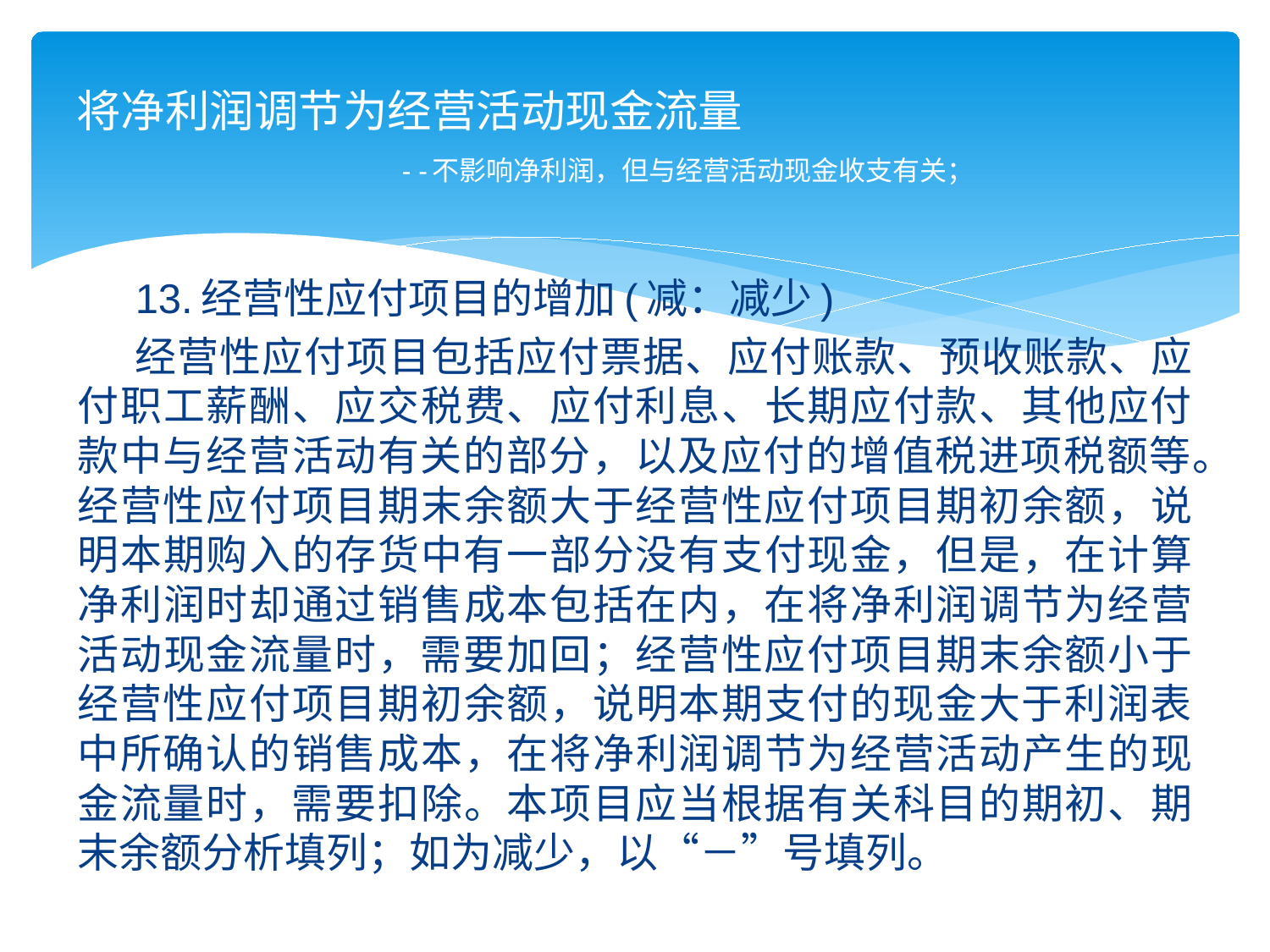

# 将净利润调节为经营活动现金流量 - -不影响净利润，但与经营活动现金收支有关；
13.经营性应付项目的增加(减：减少)
经营性应付项目包括应付票据、应付账款、预收账款、应付职工薪酬、应交税费、应付利息、长期应付款、其他应付款中与经营活动有关的部分，以及应付的增值税进项税额等。经营性应付项目期末余额大于经营性应付项目期初余额，说明本期购入的存货中有一部分没有支付现金，但是，在计算净利润时却通过销售成本包括在内，在将净利润调节为经营活动现金流量时，需要加回；经营性应付项目期末余额小于经营性应付项目期初余额，说明本期支付的现金大于利润表中所确认的销售成本，在将净利润调节为经营活动产生的现金流量时，需要扣除。本项目应当根据有关科目的期初、期末余额分析填列；如为减少，以“－”号填列。